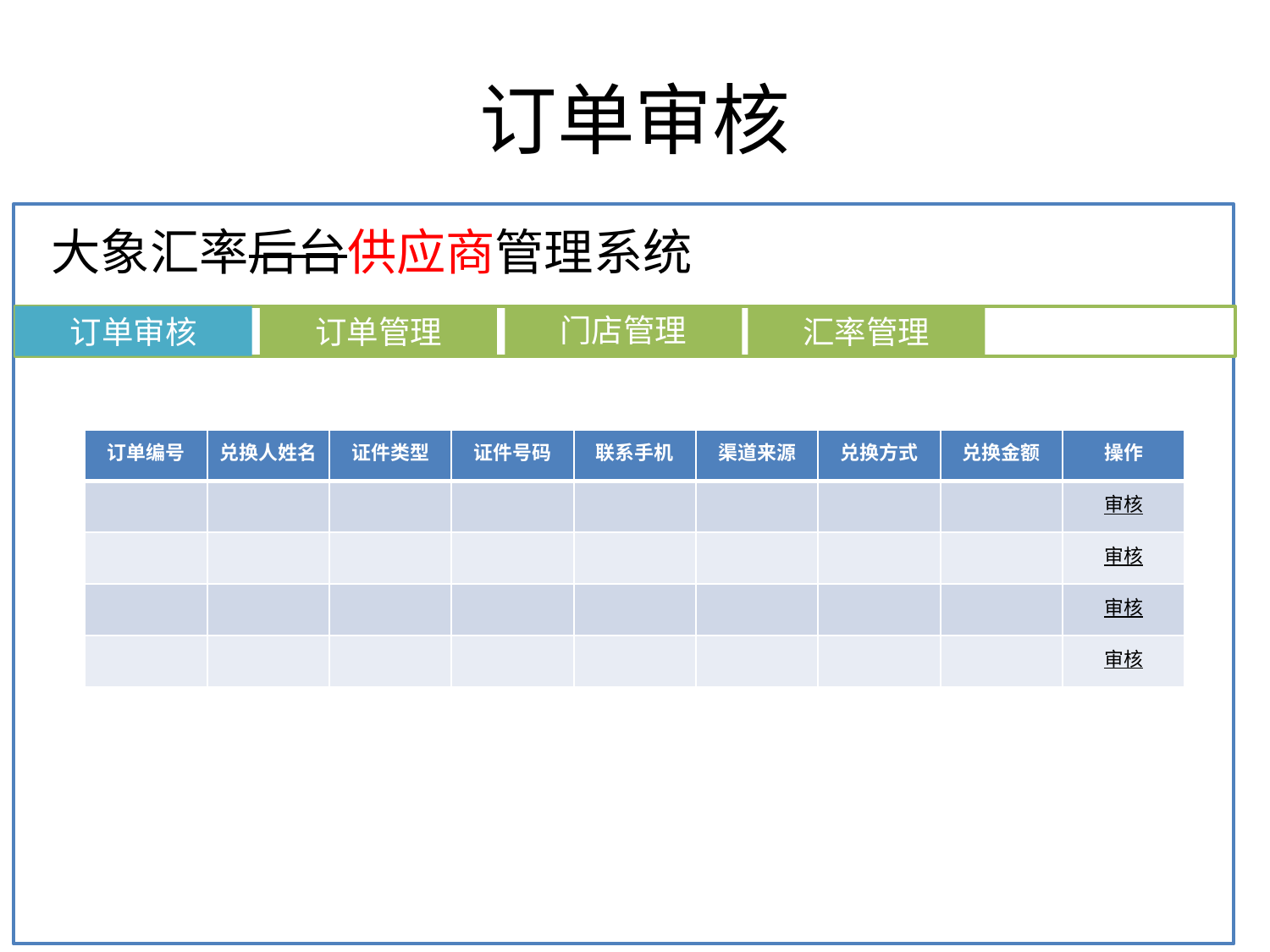

# 订单审核

大象汇率后台供应商管理系统
门店管理

订单审核

订单管理

汇率管理

| 订单编号 | 兑换人姓名 | 证件类型 | 证件号码 | 联系手机 | 渠道来源 | 兑换方式 | 兑换金额 | 操作 |
| --- | --- | --- | --- | --- | --- | --- | --- | --- |
|  |  |  |  |  |  |  |  | 审核 |
|  |  |  |  |  |  |  |  | 审核 |
|  |  |  |  |  |  |  |  | 审核 |
|  |  |  |  |  |  |  |  | 审核 |